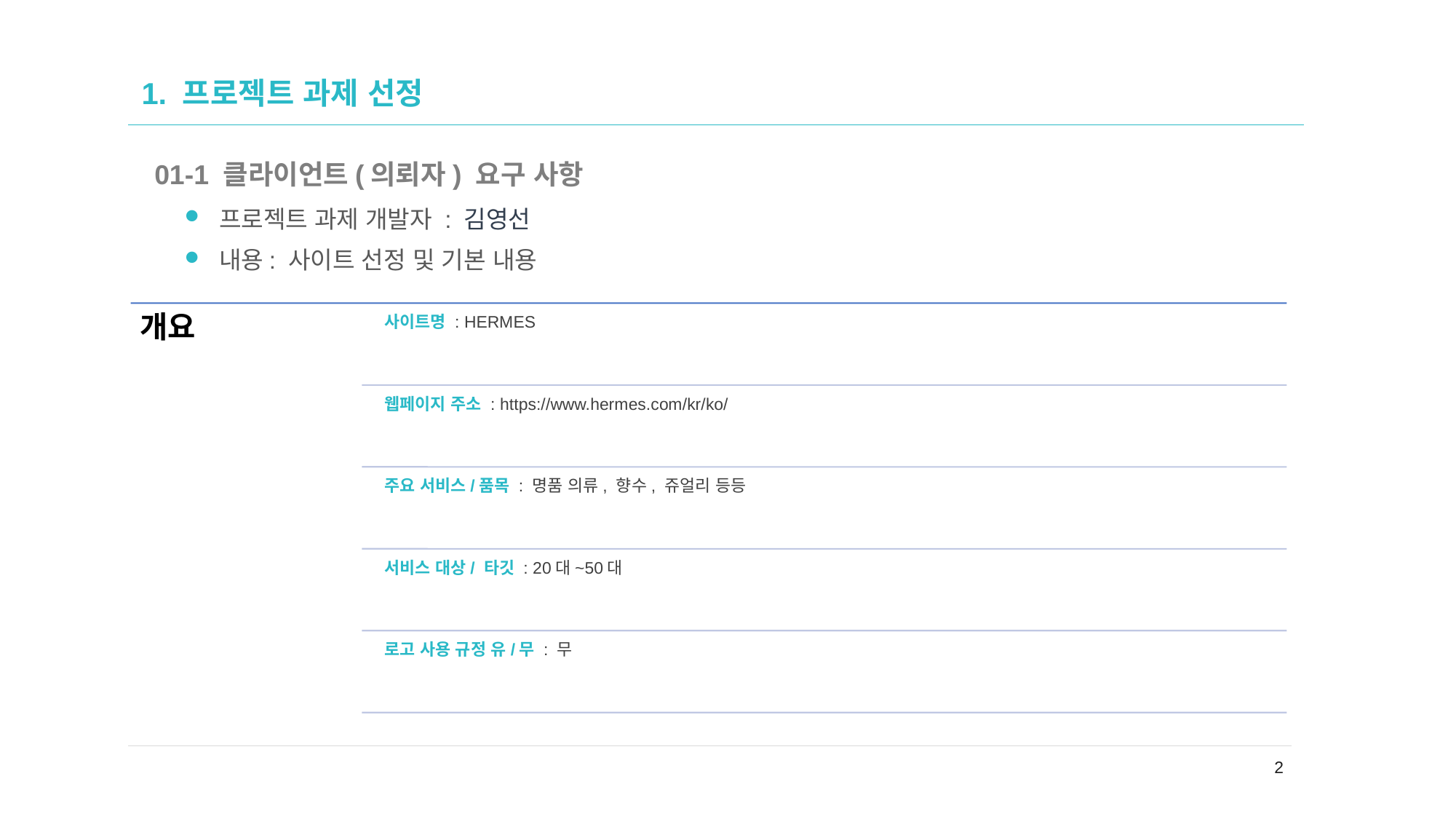

# 1. 프로젝트 과제 선정
01-1 클라이언트(의뢰자) 요구 사항
프로젝트 과제 개발자 : 김영선
내용: 사이트 선정 및 기본 내용
개요
사이트명 : HERMES
웹페이지 주소 : https://www.hermes.com/kr/ko/
주요 서비스/품목 : 명품 의류, 향수, 쥬얼리 등등
서비스 대상/ 타깃 : 20대~50대
로고 사용 규정 유/무 : 무
2